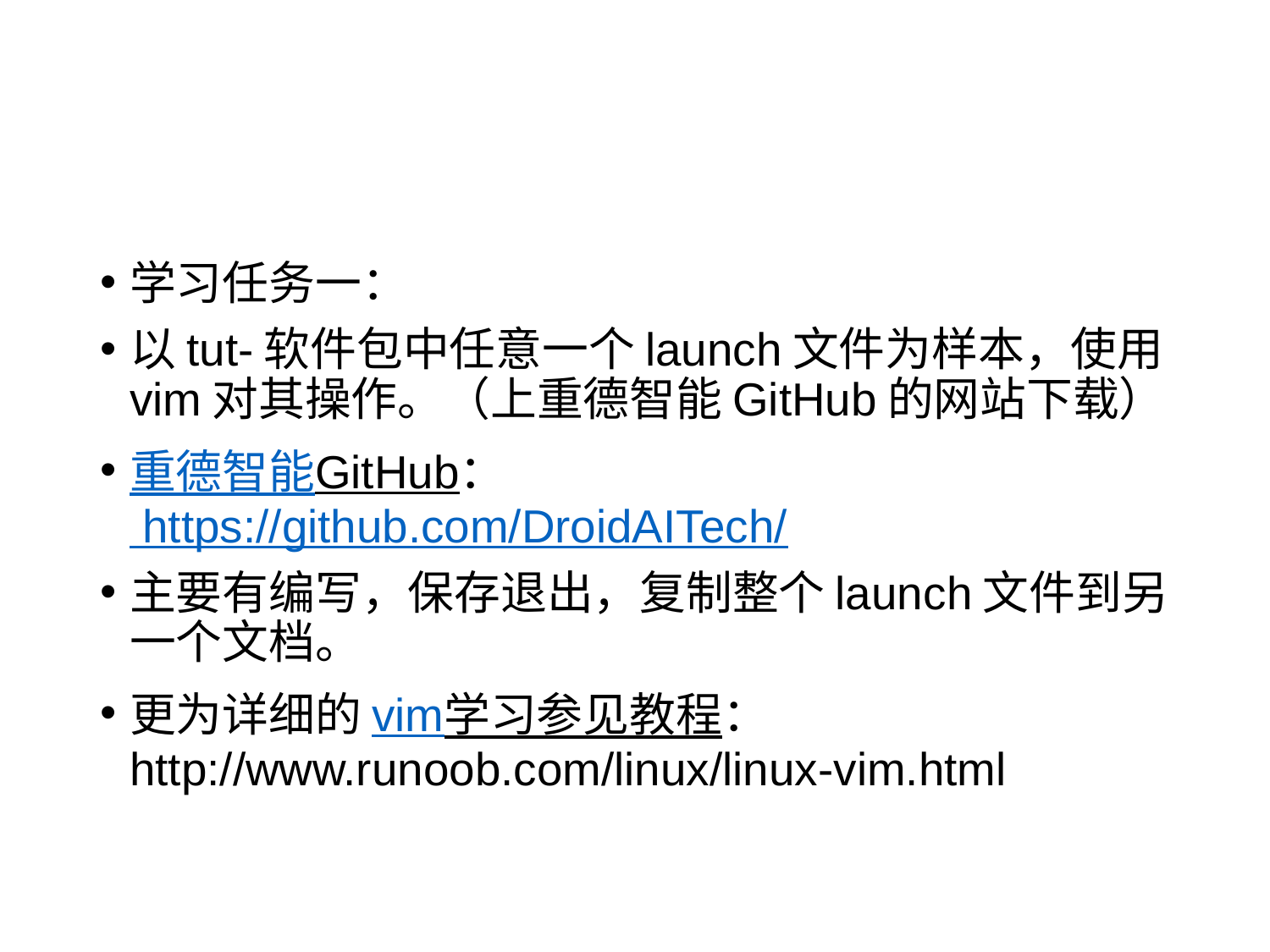

#
学习任务一：
以tut-软件包中任意一个launch文件为样本，使用vim对其操作。（上重德智能GitHub的网站下载）
重德智能GitHub： https://github.com/DroidAITech/
主要有编写，保存退出，复制整个launch文件到另一个文档。
更为详细的vim学习参见教程： http://www.runoob.com/linux/linux-vim.html